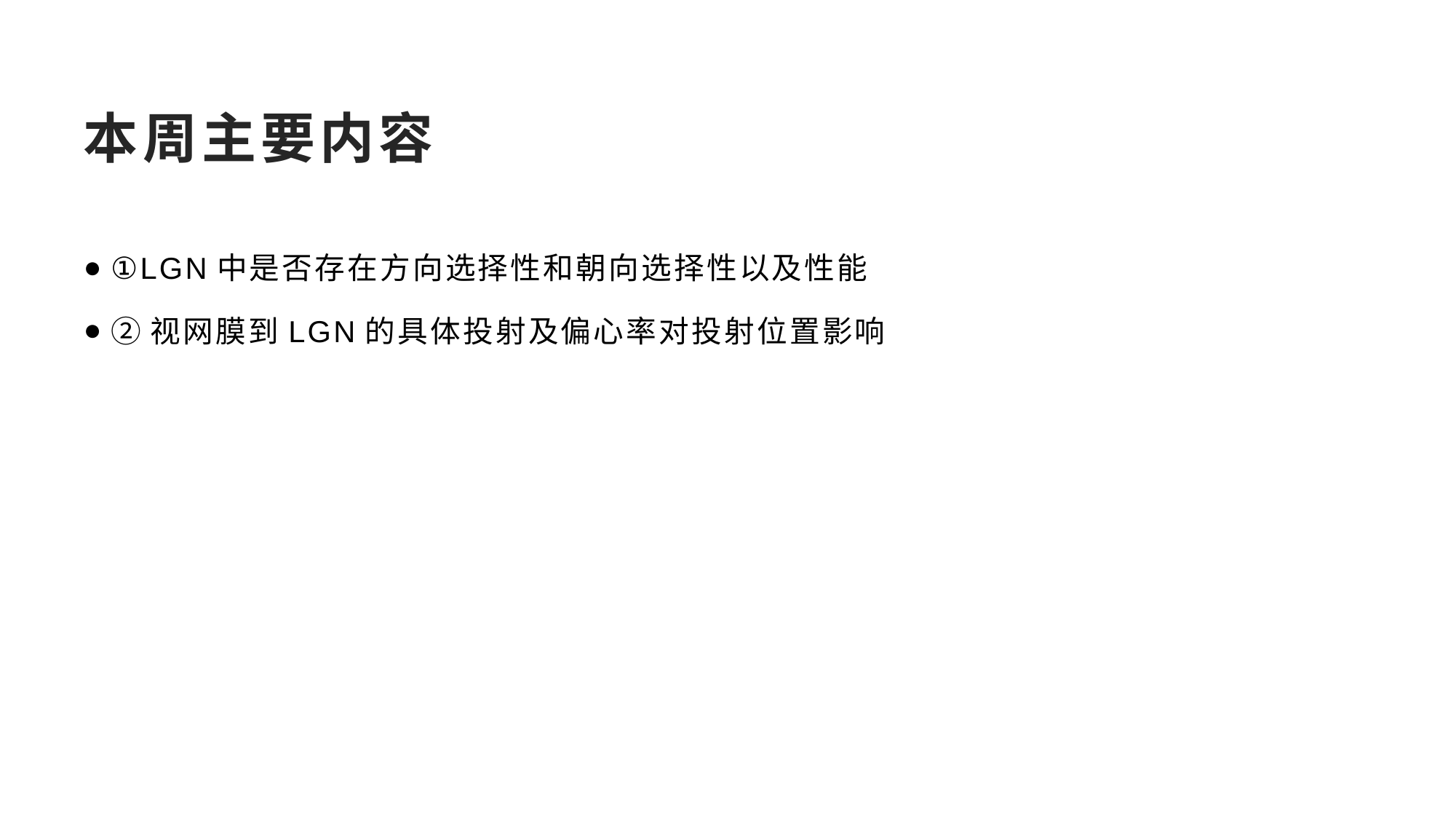

# 本周主要内容
①LGN中是否存在方向选择性和朝向选择性以及性能
②视网膜到LGN的具体投射及偏心率对投射位置影响